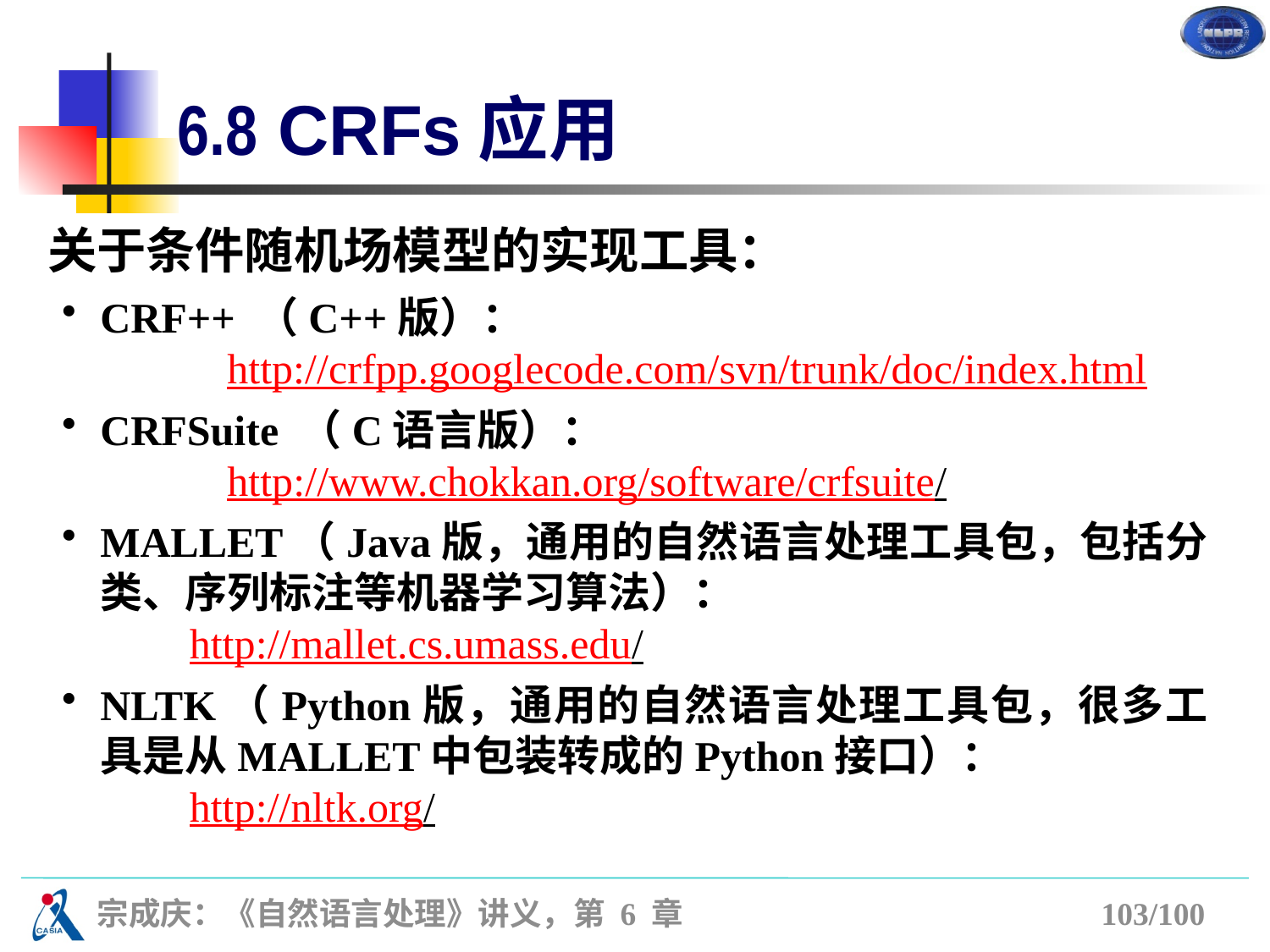

# 6.8 CRFs应用
关于条件随机场模型的实现工具：
CRF++ （C++版）：
		http://crfpp.googlecode.com/svn/trunk/doc/index.html
CRFSuite （C语言版）：
		http://www.chokkan.org/software/crfsuite/
MALLET（Java版，通用的自然语言处理工具包，包括分类、序列标注等机器学习算法）：
	http://mallet.cs.umass.edu/
NLTK（Python版，通用的自然语言处理工具包，很多工具是从MALLET中包装转成的Python接口）：
	http://nltk.org/